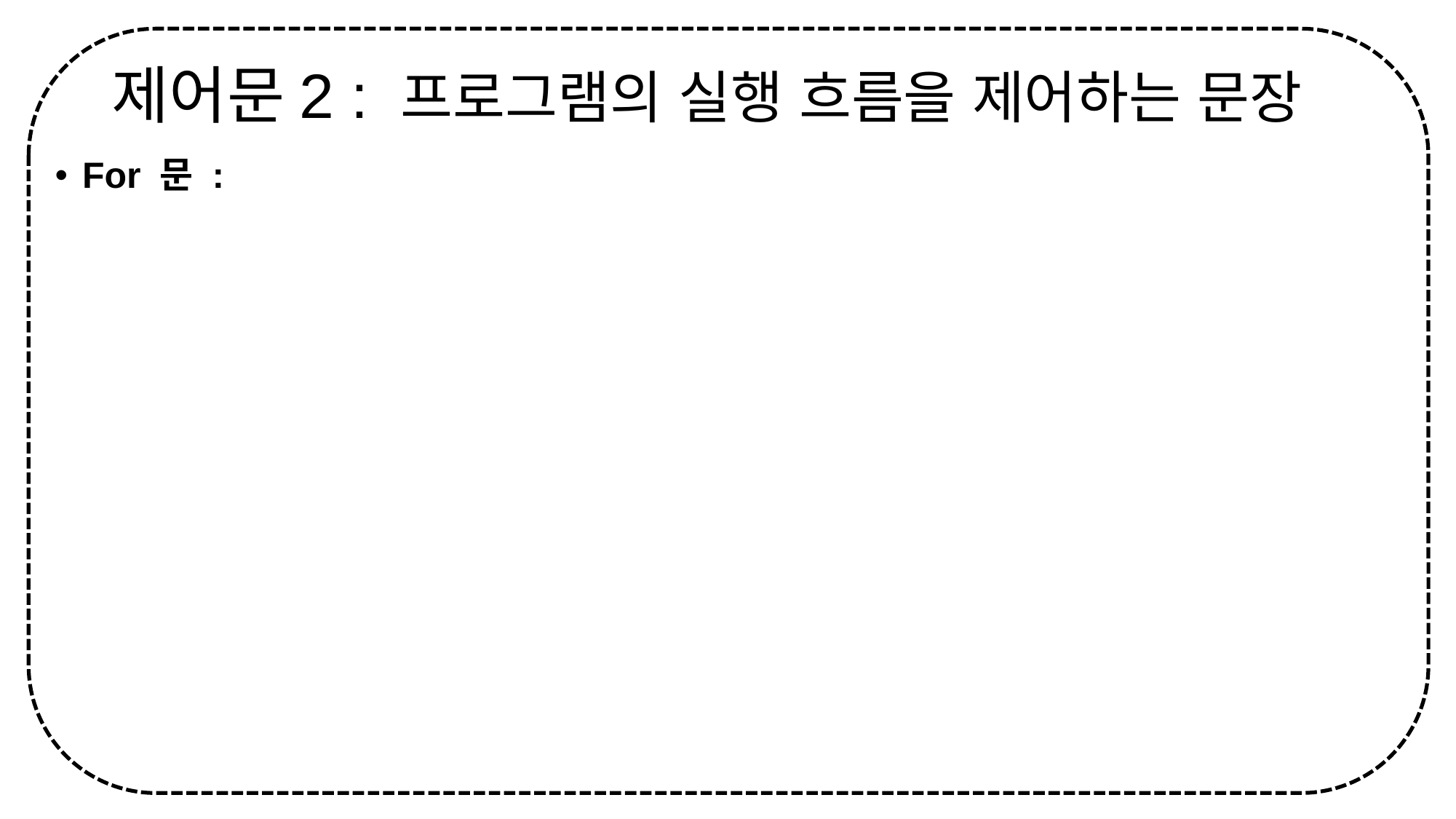

# 제어문2 : 프로그램의 실행 흐름을 제어하는 문장
For 문 :